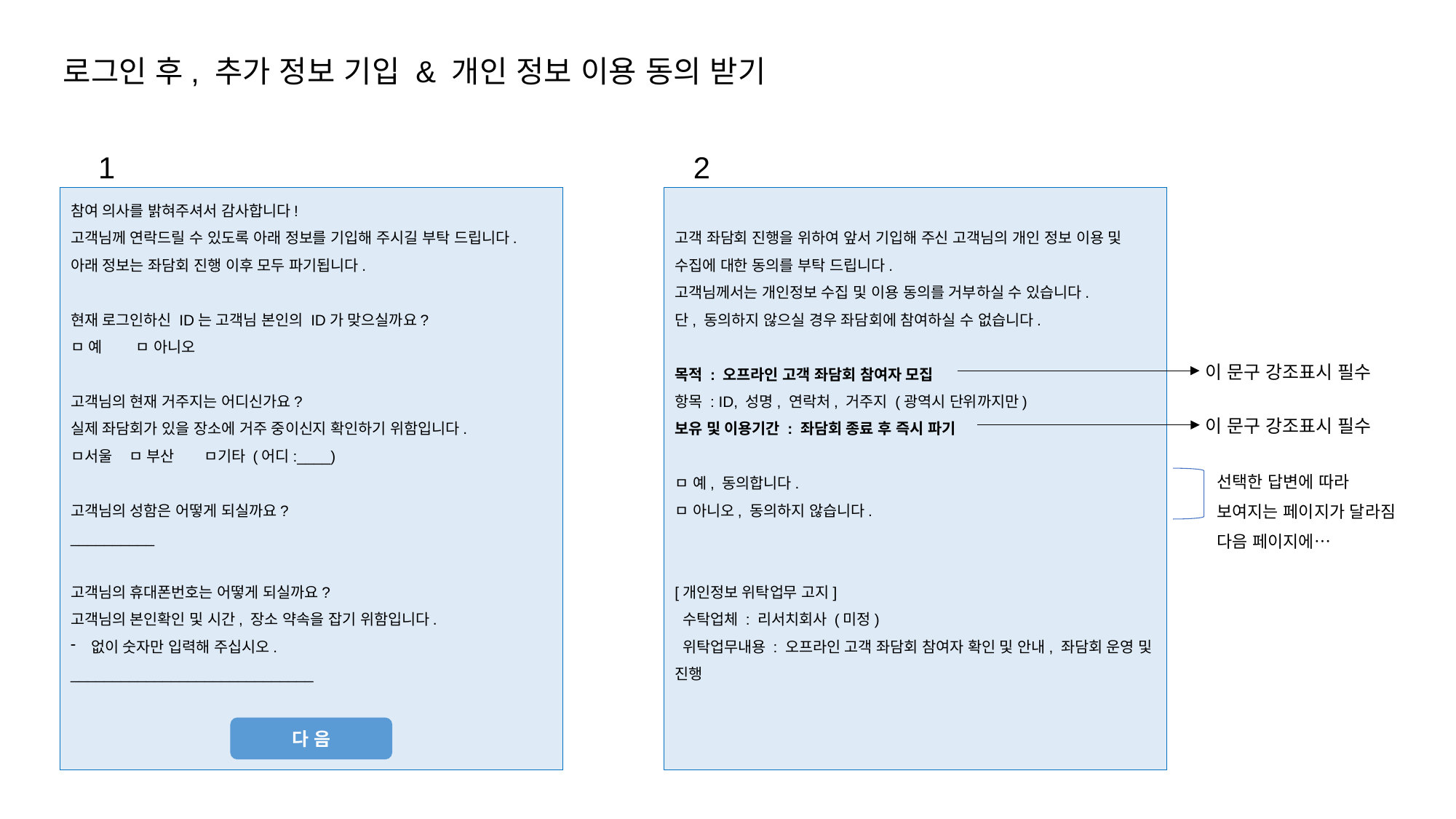

로그인 후, 추가 정보 기입 & 개인 정보 이용 동의 받기
1
2
참여 의사를 밝혀주셔서 감사합니다!
고객님께 연락드릴 수 있도록 아래 정보를 기입해 주시길 부탁 드립니다.
아래 정보는 좌담회 진행 이후 모두 파기됩니다.

현재 로그인하신 ID는 고객님 본인의 ID가 맞으실까요?
ㅁ 예        ㅁ 아니오

고객님의 현재 거주지는 어디신가요?
실제 좌담회가 있을 장소에 거주 중이신지 확인하기 위함입니다.
ㅁ서울    ㅁ 부산       ㅁ기타 (어디:____)

고객님의 성함은 어떻게 되실까요?
__________

고객님의 휴대폰번호는 어떻게 되실까요?
고객님의 본인확인 및 시간, 장소 약속을 잡기 위함입니다.
없이 숫자만 입력해 주십시오.
_____________________________

고객 좌담회 진행을 위하여 앞서 기입해 주신 고객님의 개인 정보 이용 및 수집에 대한 동의를 부탁 드립니다.
고객님께서는 개인정보 수집 및 이용 동의를 거부하실 수 있습니다.
단, 동의하지 않으실 경우 좌담회에 참여하실 수 없습니다.

목적 : 오프라인 고객 좌담회 참여자 모집
항목 : ID, 성명, 연락처, 거주지 (광역시 단위까지만)
보유 및 이용기간 : 좌담회 종료 후 즉시 파기

ㅁ 예, 동의합니다.
ㅁ 아니오, 동의하지 않습니다.

[개인정보 위탁업무 고지]
 수탁업체 : 리서치회사 (미정)
 위탁업무내용 : 오프라인 고객 좌담회 참여자 확인 및 안내, 좌담회 운영 및 진행

이 문구 강조표시 필수
이 문구 강조표시 필수
선택한 답변에 따라
보여지는 페이지가 달라짐
다음 페이지에…

다 음